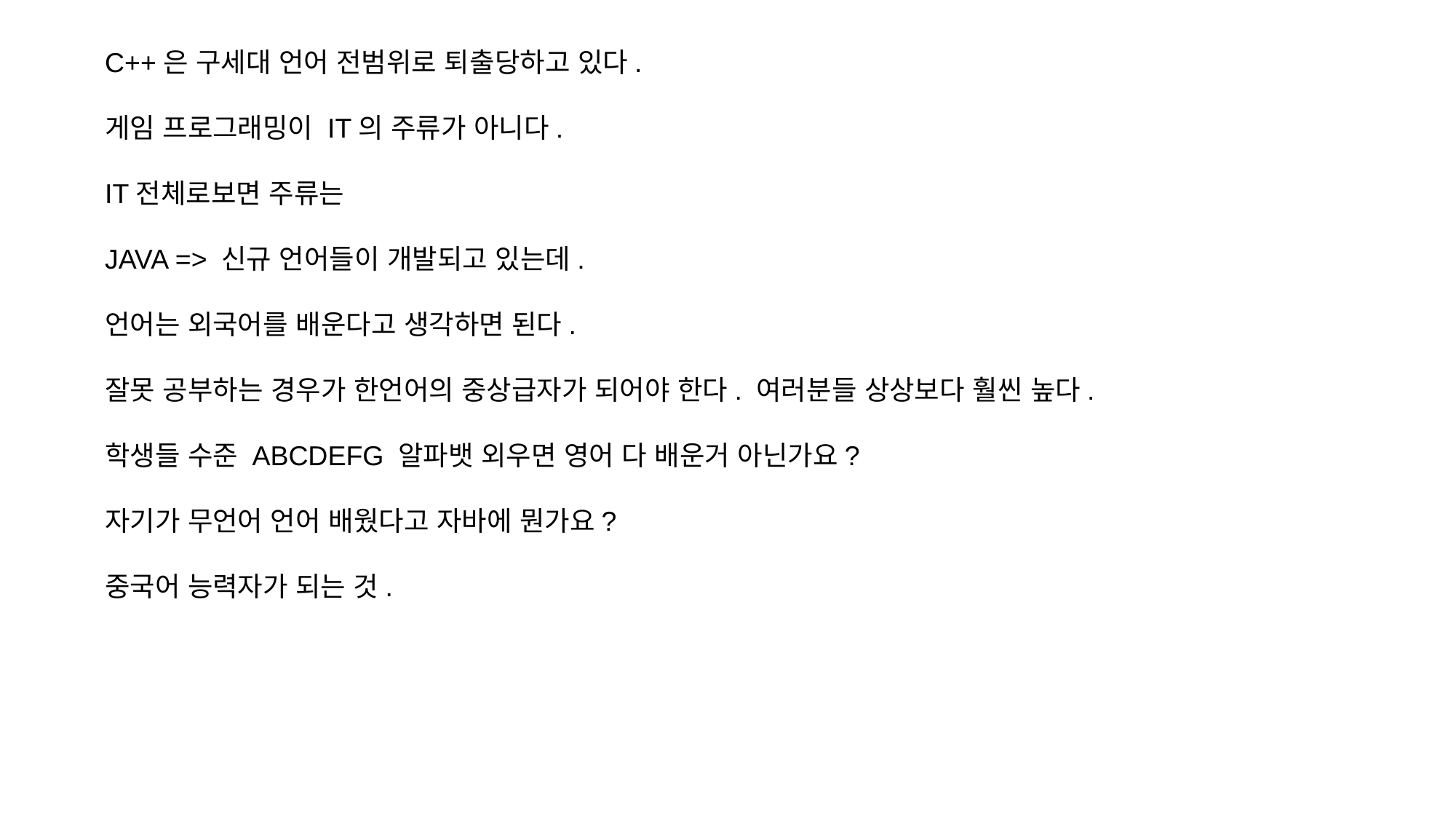

C++은 구세대 언어 전범위로 퇴출당하고 있다.

게임 프로그래밍이 IT의 주류가 아니다.

IT전체로보면 주류는

JAVA => 신규 언어들이 개발되고 있는데.

언어는 외국어를 배운다고 생각하면 된다.

잘못 공부하는 경우가 한언어의 중상급자가 되어야 한다. 여러분들 상상보다 훨씬 높다.

학생들 수준 ABCDEFG 알파뱃 외우면 영어 다 배운거 아닌가요?

자기가 무언어 언어 배웠다고 자바에 뭔가요?

중국어 능력자가 되는 것.